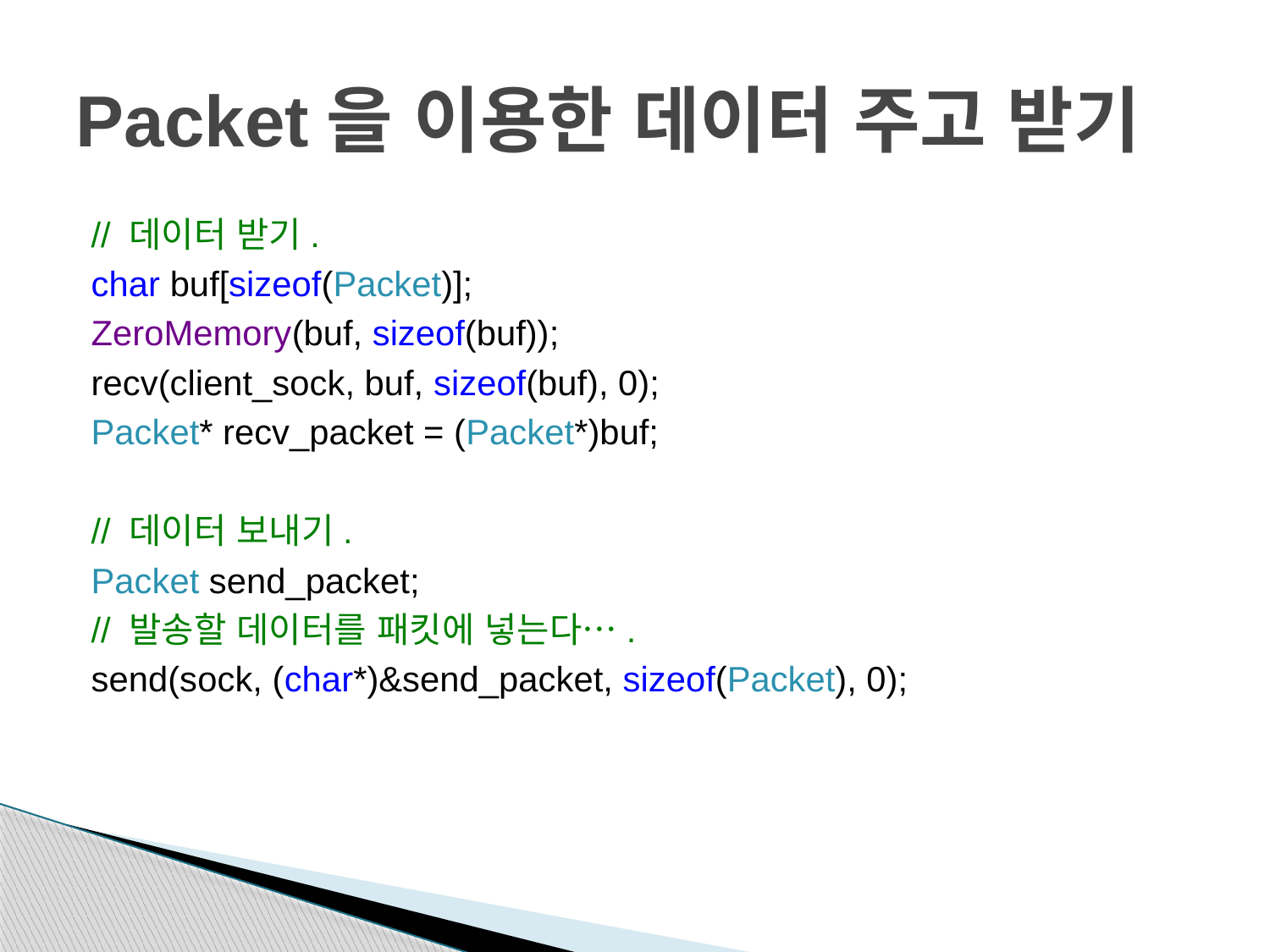

# Packet을 이용한 데이터 주고 받기
// 데이터 받기.
char buf[sizeof(Packet)];
ZeroMemory(buf, sizeof(buf));
recv(client_sock, buf, sizeof(buf), 0);
Packet* recv_packet = (Packet*)buf;

// 데이터 보내기.
Packet send_packet;
// 발송할 데이터를 패킷에 넣는다….
send(sock, (char*)&send_packet, sizeof(Packet), 0);